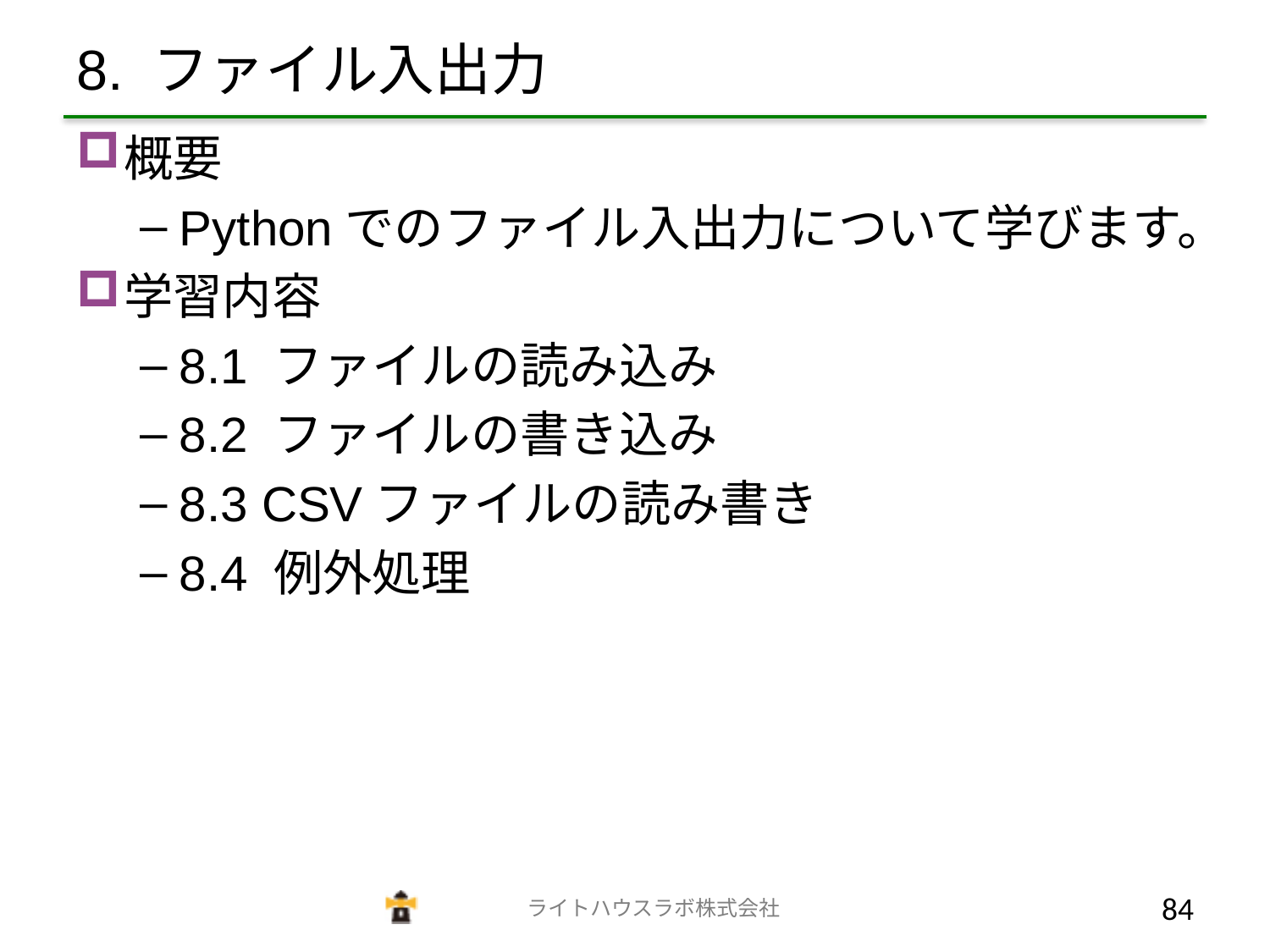

# 8. ファイル入出力
概要
Pythonでのファイル入出力について学びます。
学習内容
8.1 ファイルの読み込み
8.2 ファイルの書き込み
8.3 CSVファイルの読み書き
8.4 例外処理
　　　　　　　　　　　　　ライトハウスラボ株式会社
84